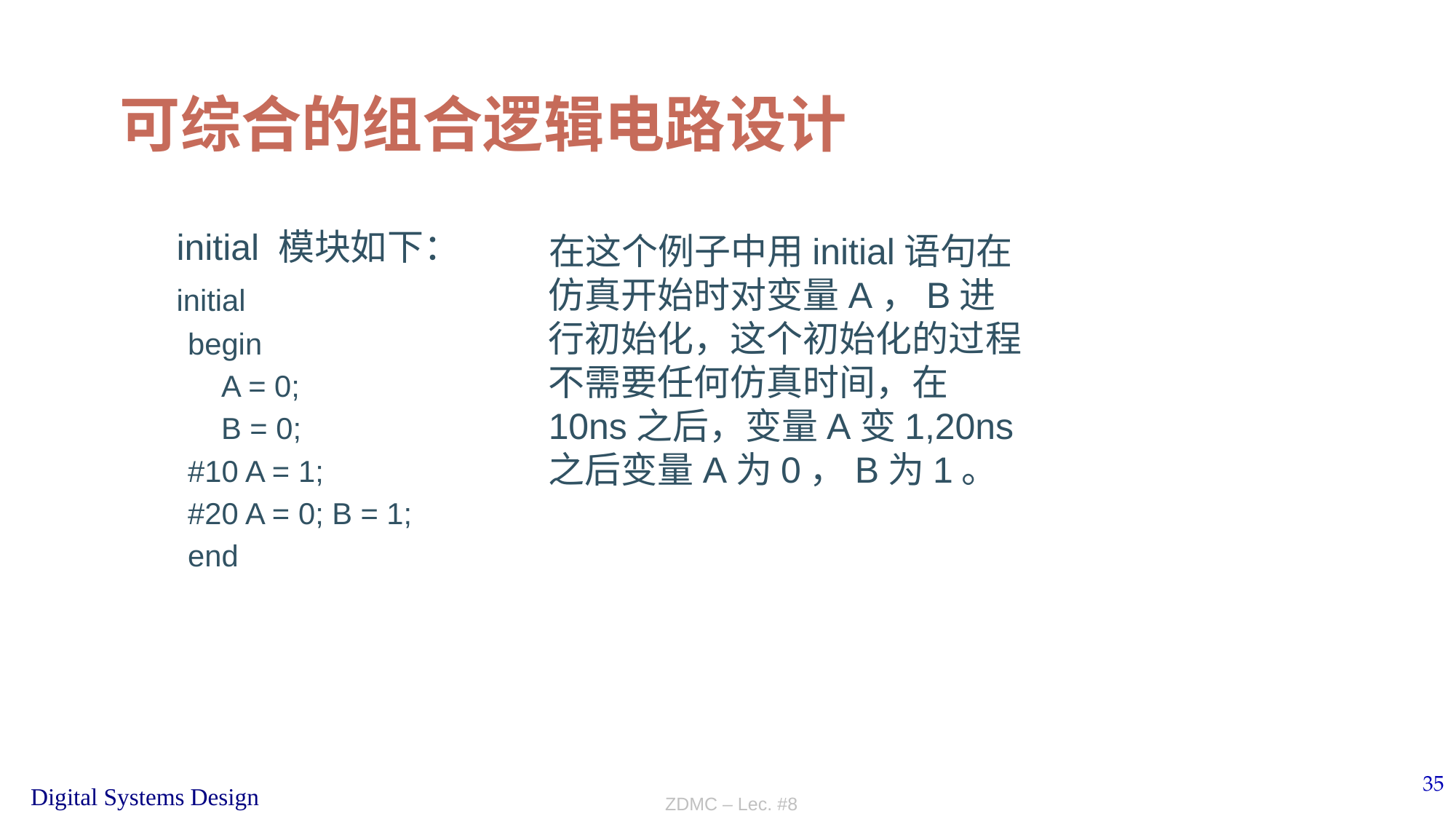

# 可综合的组合逻辑电路设计

    在这个例子中用initial语句在仿真开始时对变量A，B进行初始化，这个初始化的过程不需要任何仿真时间，在10ns之后，变量A变1,20ns之后变量A为0，B为1。
   initial 模块如下：
   initial
     begin
         A = 0;
         B = 0;
     #10 A = 1;
     #20 A = 0; B = 1;
     end
ZDMC – Lec. #8
35